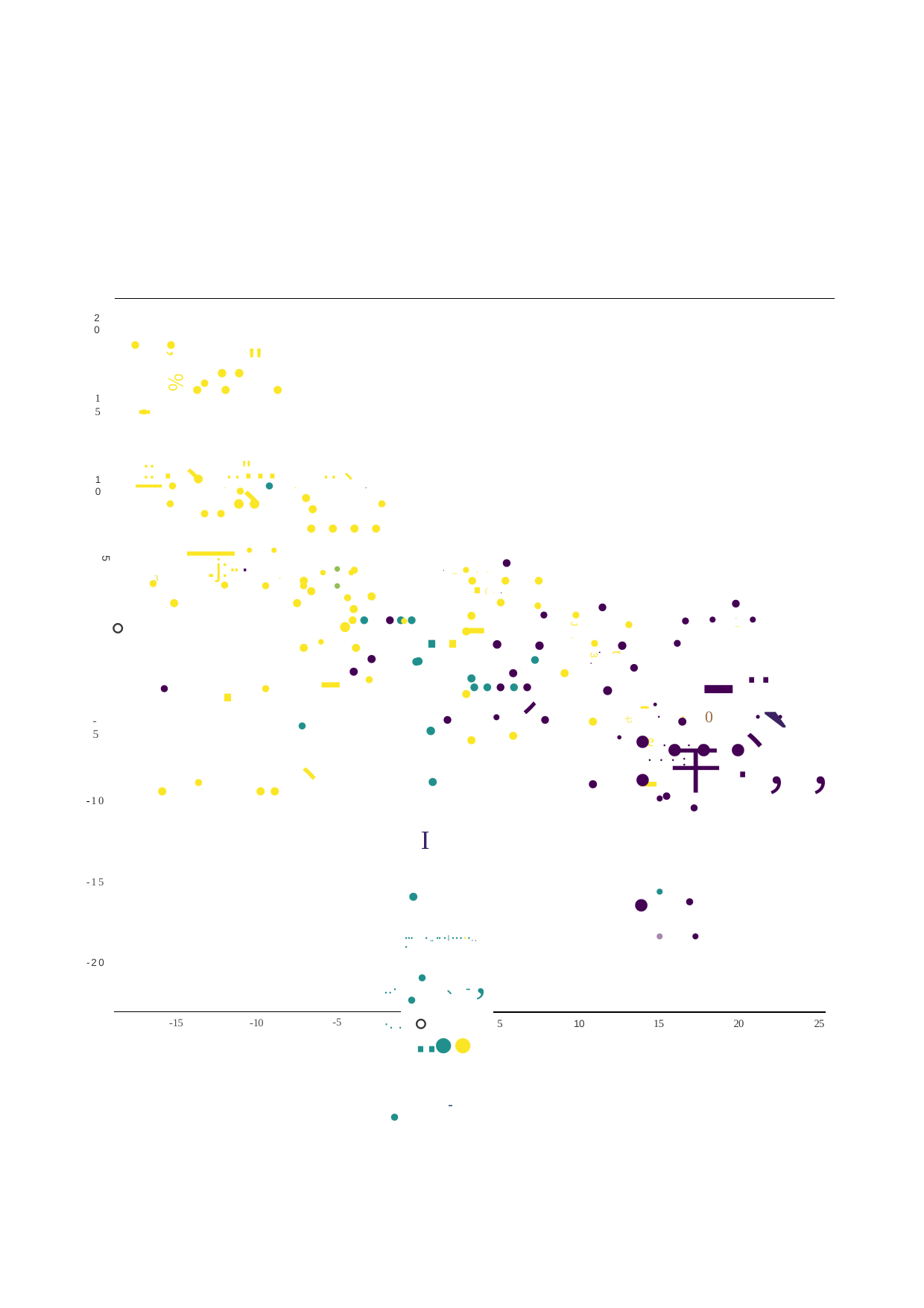

..."....

20
．．
．．．．、．一••
， ％
·-	_.、...
15
::．.."．..、．..j:···．．
.．.．.．.．3．．·．．．.．-．.．..、
10
．．．．．
．．
．．．．．
.(..
·:·.
．．
5
．
．．
•••
·_J,.
．．．
..-..
．．
．
．．
•• •••
．．
-·	- -.
．．．
．．．
．
．
．
. 1
J
。
．．．
..、
．．．．
.
．
t .
3 .
•••••
．．
．干·，，
:···`.
、
··0	••
．．．
-5
．七
e....	···:.
•．•．••
．I
．
．,··••
-10
-15
..·．、-·. .	．-
•••  • ,, •• • l •••••., •
-20
。

-5
-15
-10
5
15
20
25
10